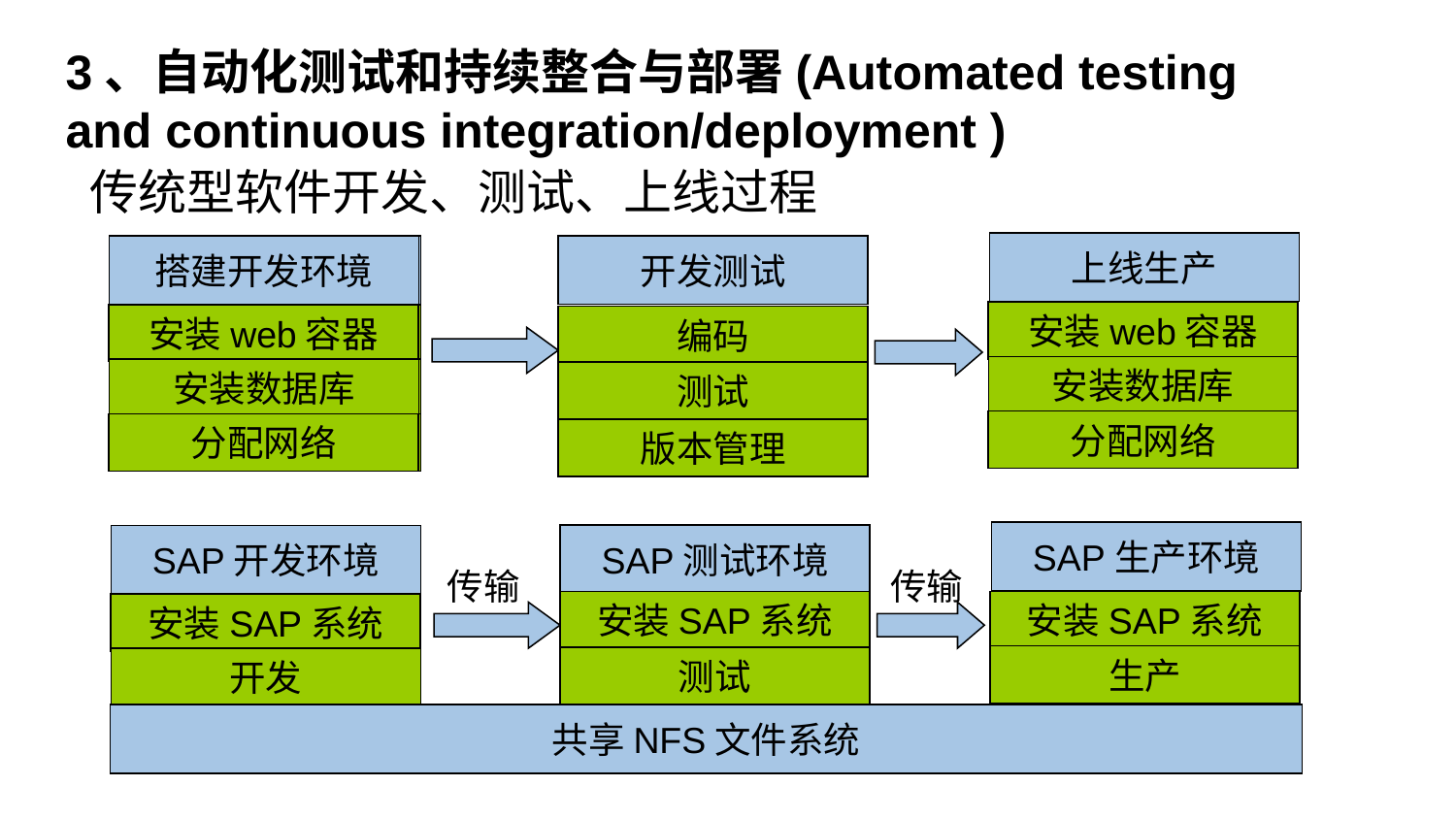

3、自动化测试和持续整合与部署(Automated testing and continuous integration/deployment )
传统型软件开发、测试、上线过程
上线生产
开发测试
搭建开发环境
搭建开发环境
安装web容器
安装web容器
安装web容器
编码

安装数据库
安装数据库
安装数据库
测试
分配网络
分配网络
分配网络
版本管理
SAP生产环境
SAP测试环境
SAP开发环境
传输
传输
安装SAP系统
安装SAP系统
安装SAP系统

生产
测试
开发
共享NFS文件系统